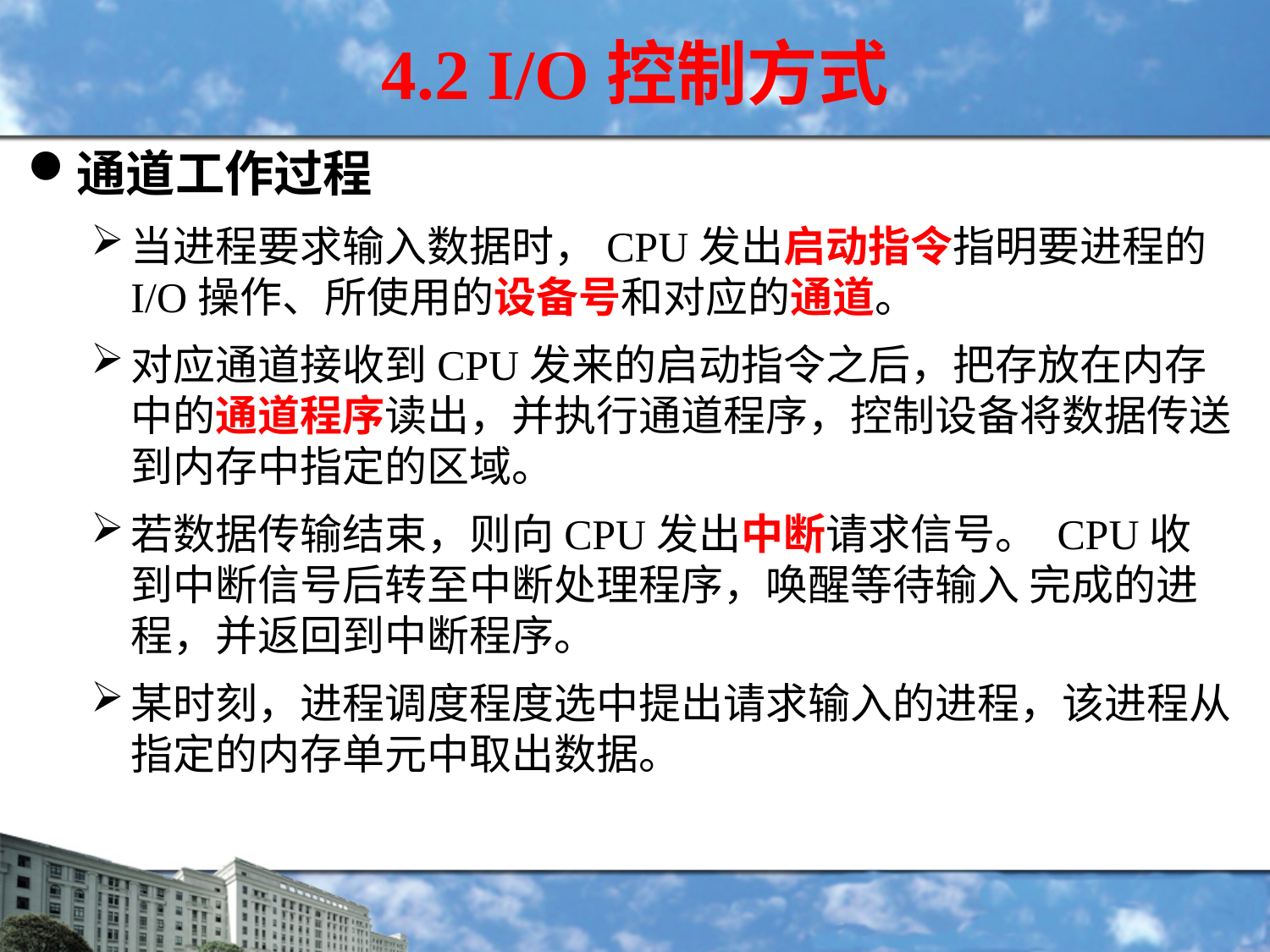

4.2 I/O控制方式
通道工作过程
当进程要求输入数据时，CPU发出启动指令指明要进程的I/O操作、所使用的设备号和对应的通道。
对应通道接收到CPU发来的启动指令之后，把存放在内存中的通道程序读出，并执行通道程序，控制设备将数据传送到内存中指定的区域。
若数据传输结束，则向CPU发出中断请求信号。 CPU收到中断信号后转至中断处理程序，唤醒等待输入 完成的进程，并返回到中断程序。
某时刻，进程调度程度选中提出请求输入的进程，该进程从指定的内存单元中取出数据。